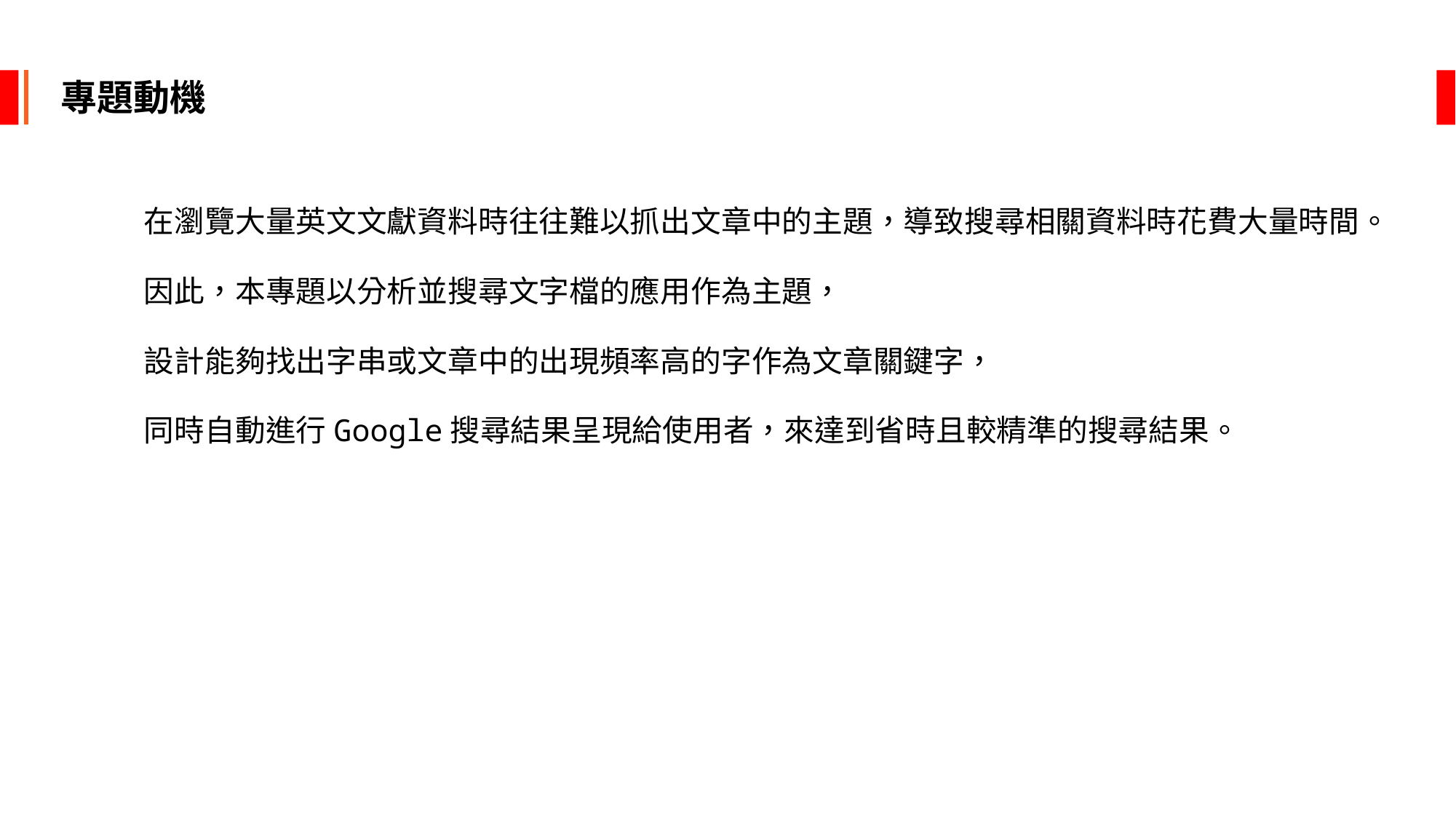

專題動機

在瀏覽大量英文文獻資料時往往難以抓出文章中的主題，導致搜尋相關資料時花費大量時間。
因此，本專題以分析並搜尋文字檔的應用作為主題，
設計能夠找出字串或文章中的出現頻率高的字作為文章關鍵字，
同時自動進行Google搜尋結果呈現給使用者，來達到省時且較精準的搜尋結果。